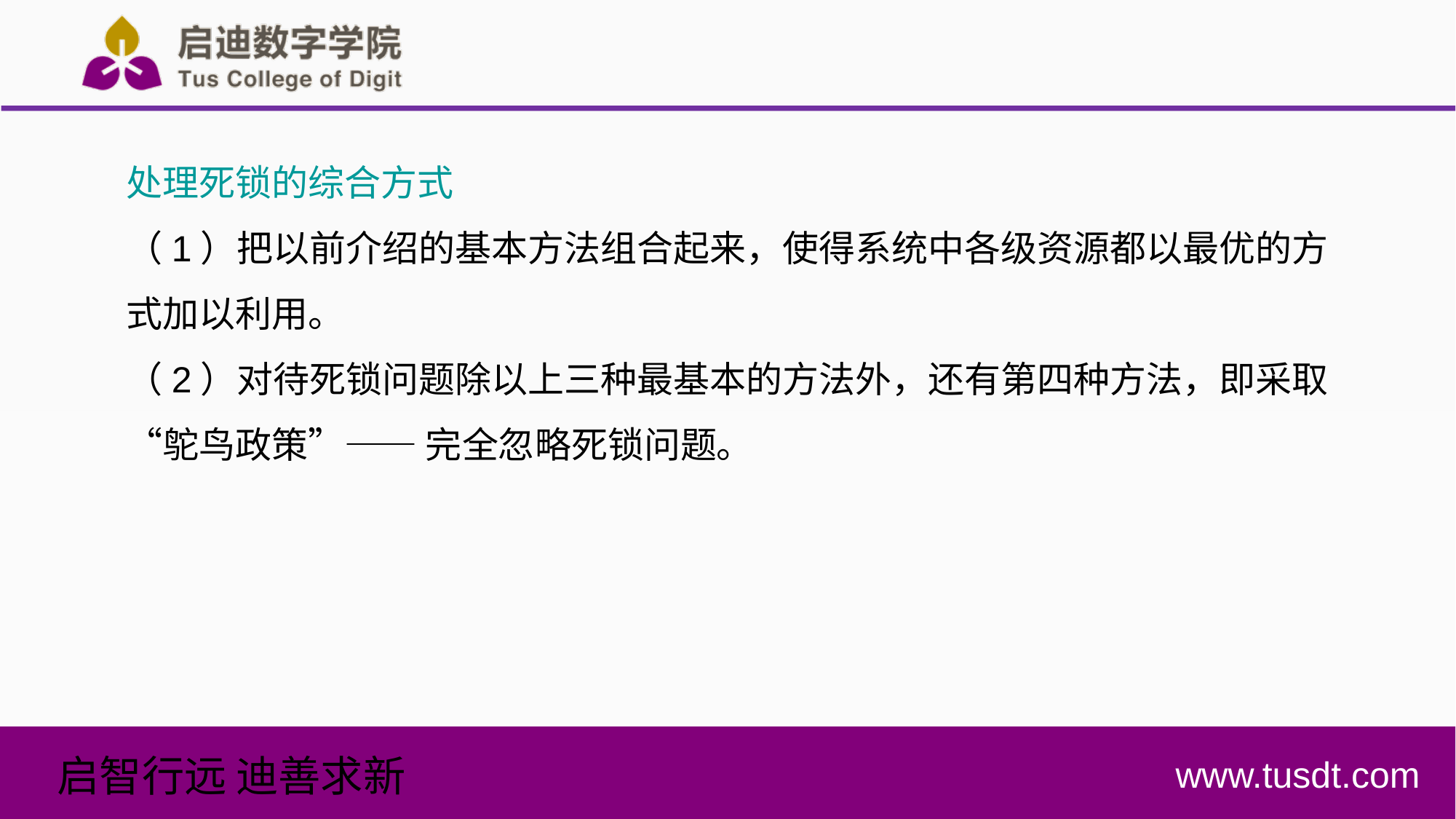

处理死锁的综合方式
（1）把以前介绍的基本方法组合起来，使得系统中各级资源都以最优的方式加以利用。
（2）对待死锁问题除以上三种最基本的方法外，还有第四种方法，即采取“鸵鸟政策”—— 完全忽略死锁问题。